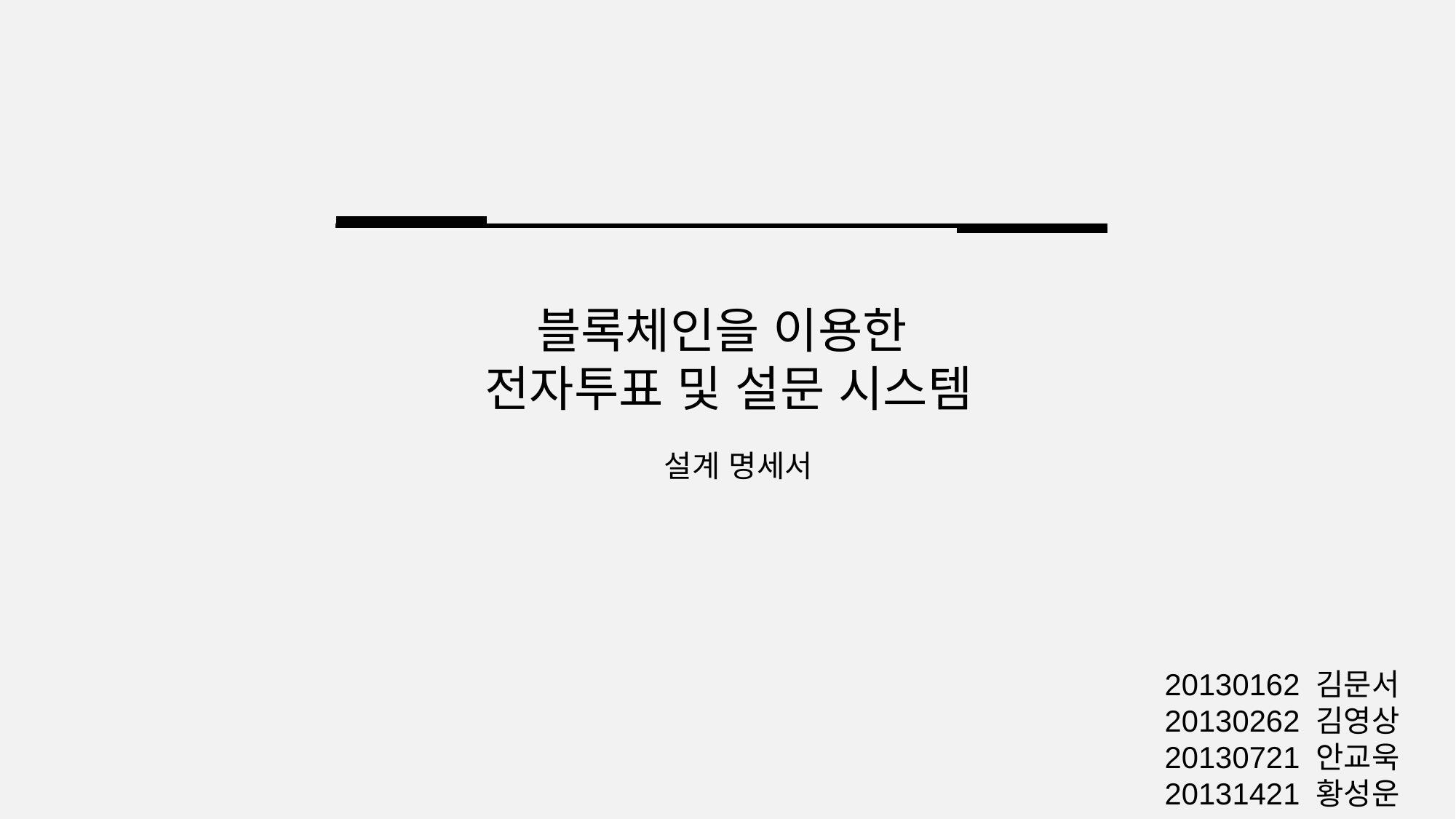

블록체인을 이용한
전자투표 및 설문 시스템
설계 명세서
20130162 김문서
20130262 김영상
20130721 안교욱
20131421 황성운